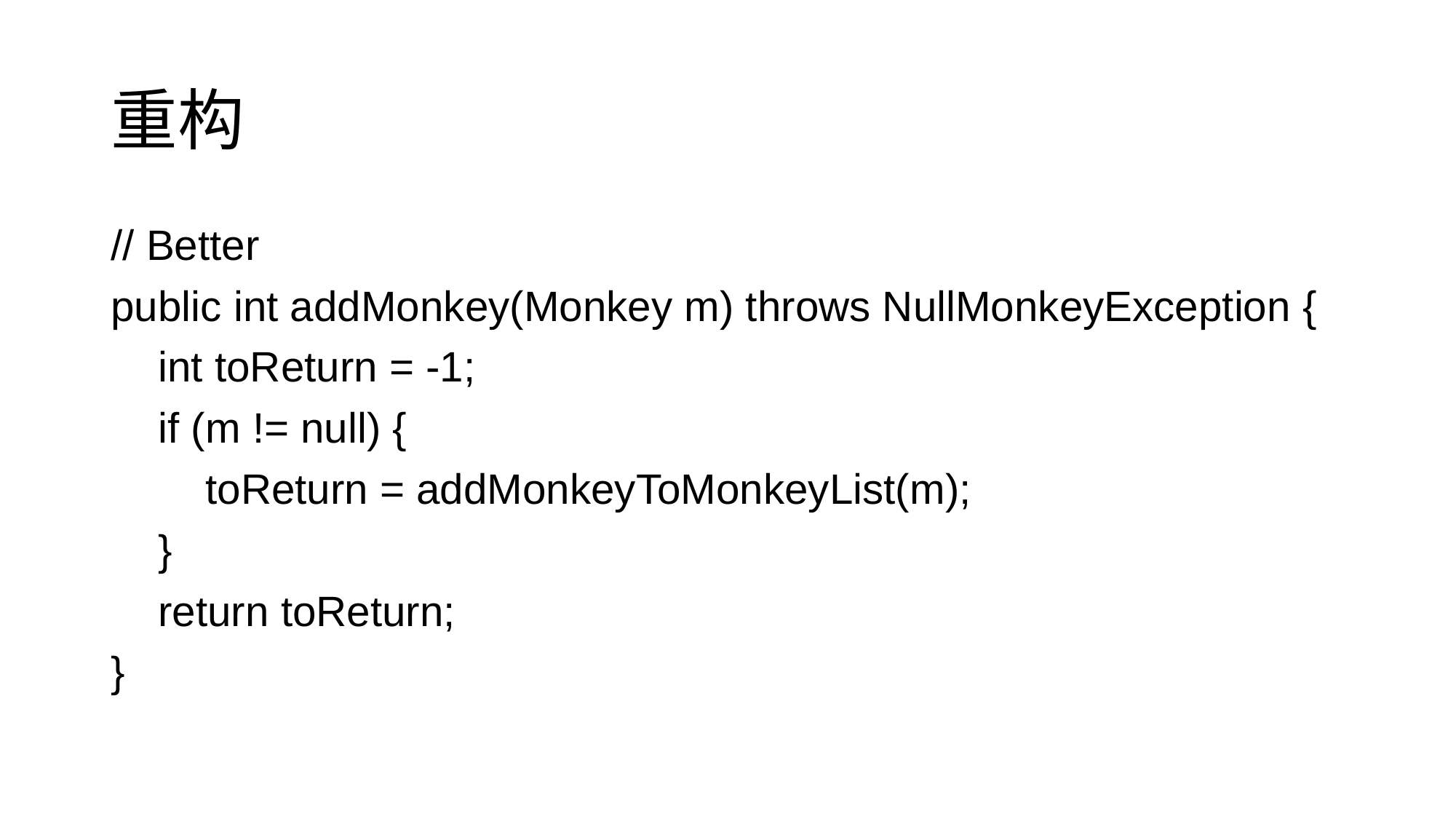

# 重构
// Better
public int addMonkey(Monkey m) throws NullMonkeyException {
    int toReturn = -1;
    if (m != null) {
        toReturn = addMonkeyToMonkeyList(m);
    }
    return toReturn;
}